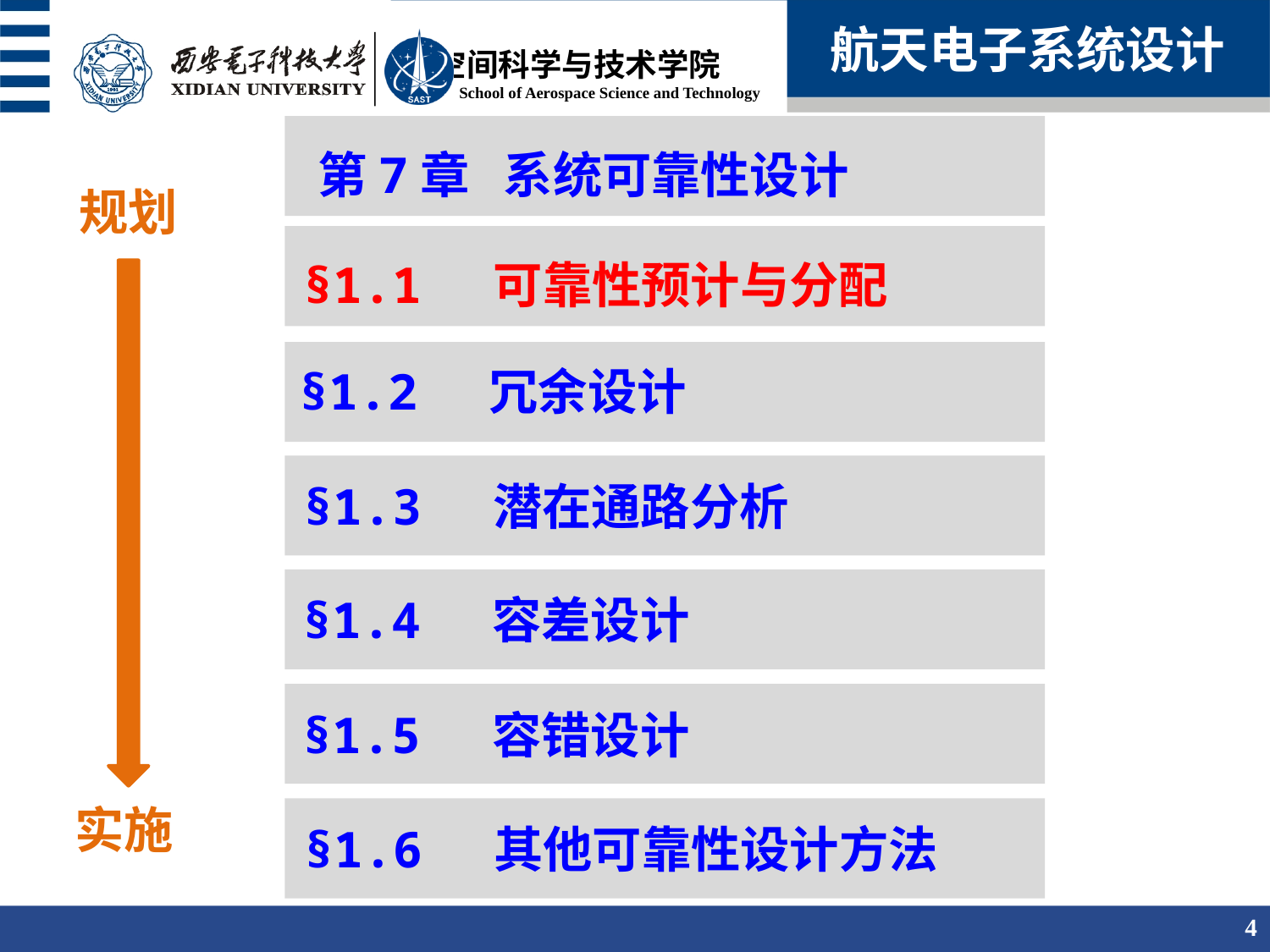

航天电子系统设计

第7章   系统可靠性设计
规划

§1.1  可靠性预计与分配

§1.2  冗余设计

§1.3  潜在通路分析

§1.4  容差设计

§1.5  容错设计
实施

§1.6  其他可靠性设计方法